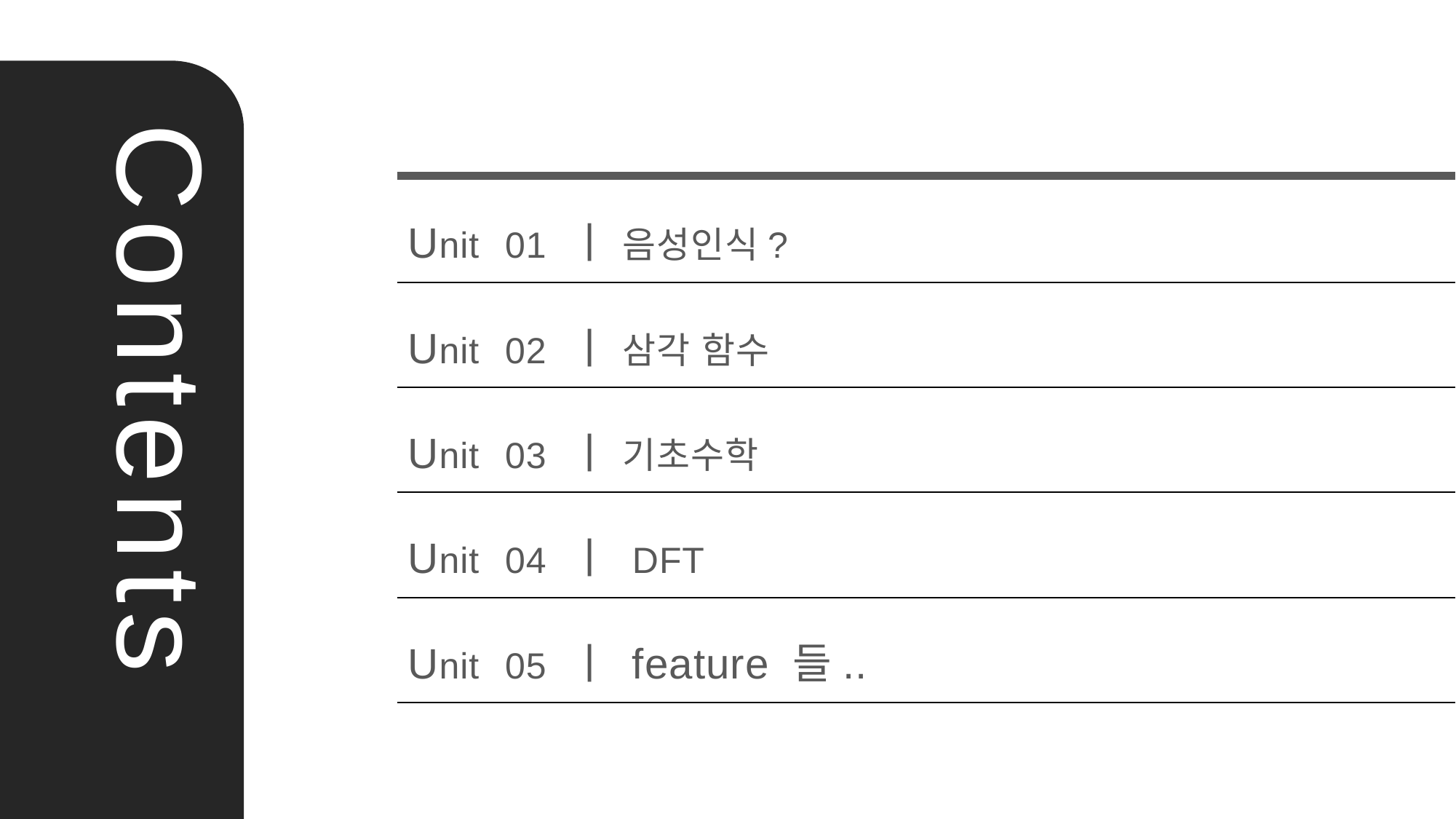

Unit  01 ㅣ 음성인식?
Unit  02 ㅣ 삼각 함수
Unit  03 ㅣ 기초수학
Unit  04 ㅣ DFT
Unit  05 ㅣ feature 들..

Contents